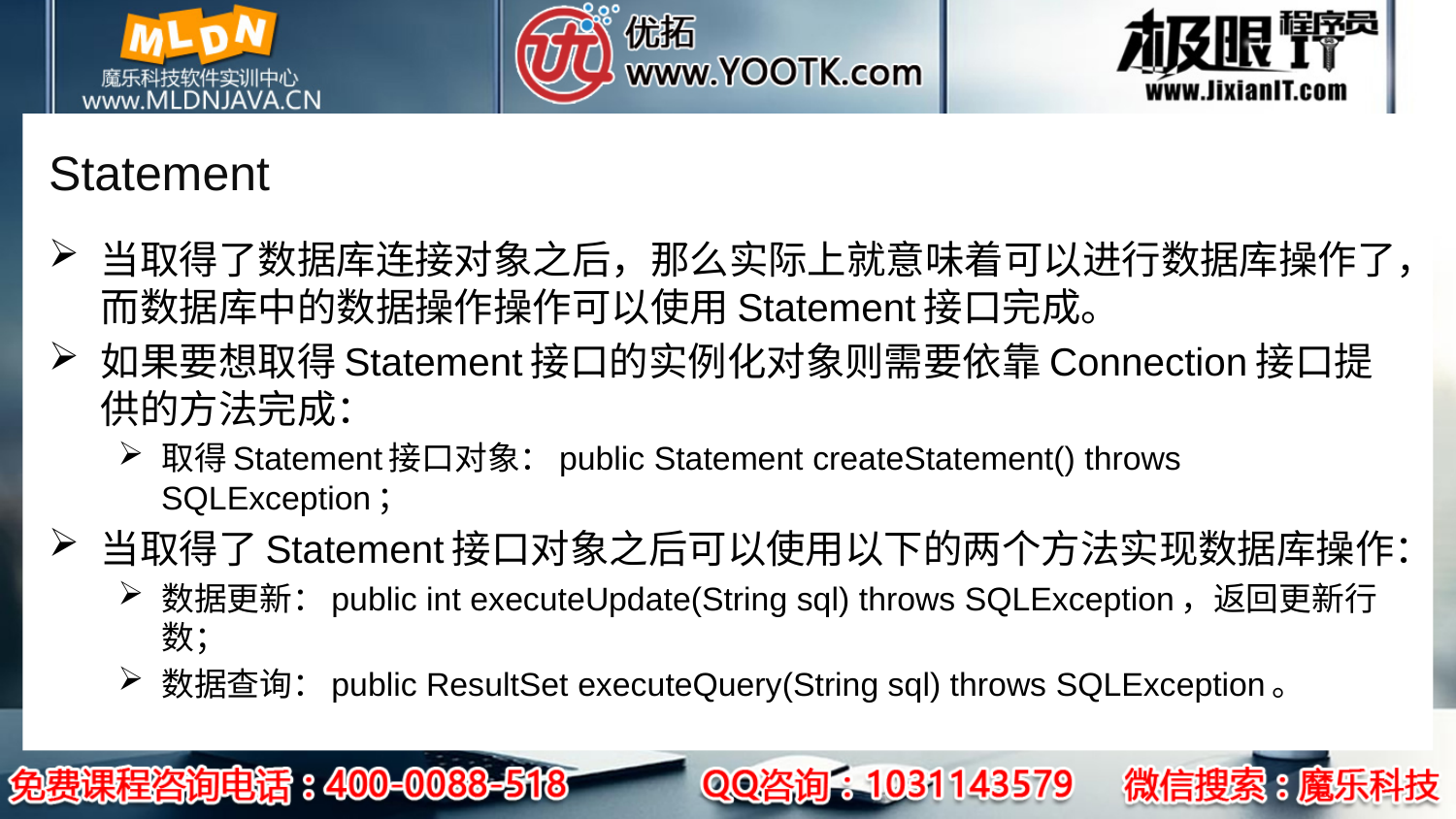

# Statement
当取得了数据库连接对象之后，那么实际上就意味着可以进行数据库操作了，而数据库中的数据操作操作可以使用Statement接口完成。
如果要想取得Statement接口的实例化对象则需要依靠Connection接口提供的方法完成：
取得Statement接口对象：public Statement createStatement() throws SQLException；
当取得了Statement接口对象之后可以使用以下的两个方法实现数据库操作：
数据更新：public int executeUpdate(String sql) throws SQLException，返回更新行数；
数据查询：public ResultSet executeQuery(String sql) throws SQLException。